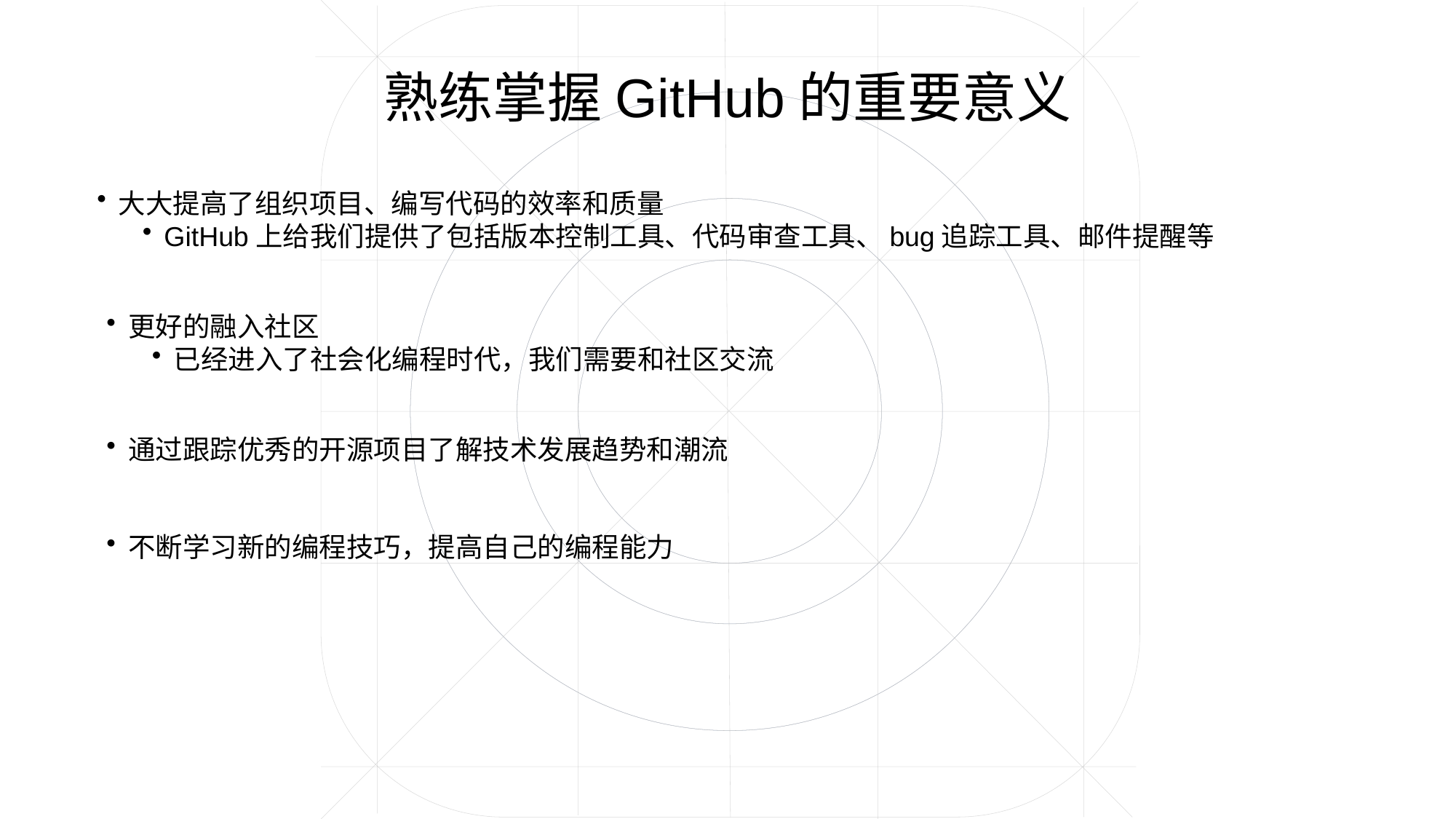

熟练掌握GitHub的重要意义
大大提高了组织项目、编写代码的效率和质量
GitHub上给我们提供了包括版本控制工具、代码审查工具、bug追踪工具、邮件提醒等
更好的融入社区
已经进入了社会化编程时代，我们需要和社区交流
通过跟踪优秀的开源项目了解技术发展趋势和潮流
不断学习新的编程技巧，提高自己的编程能力